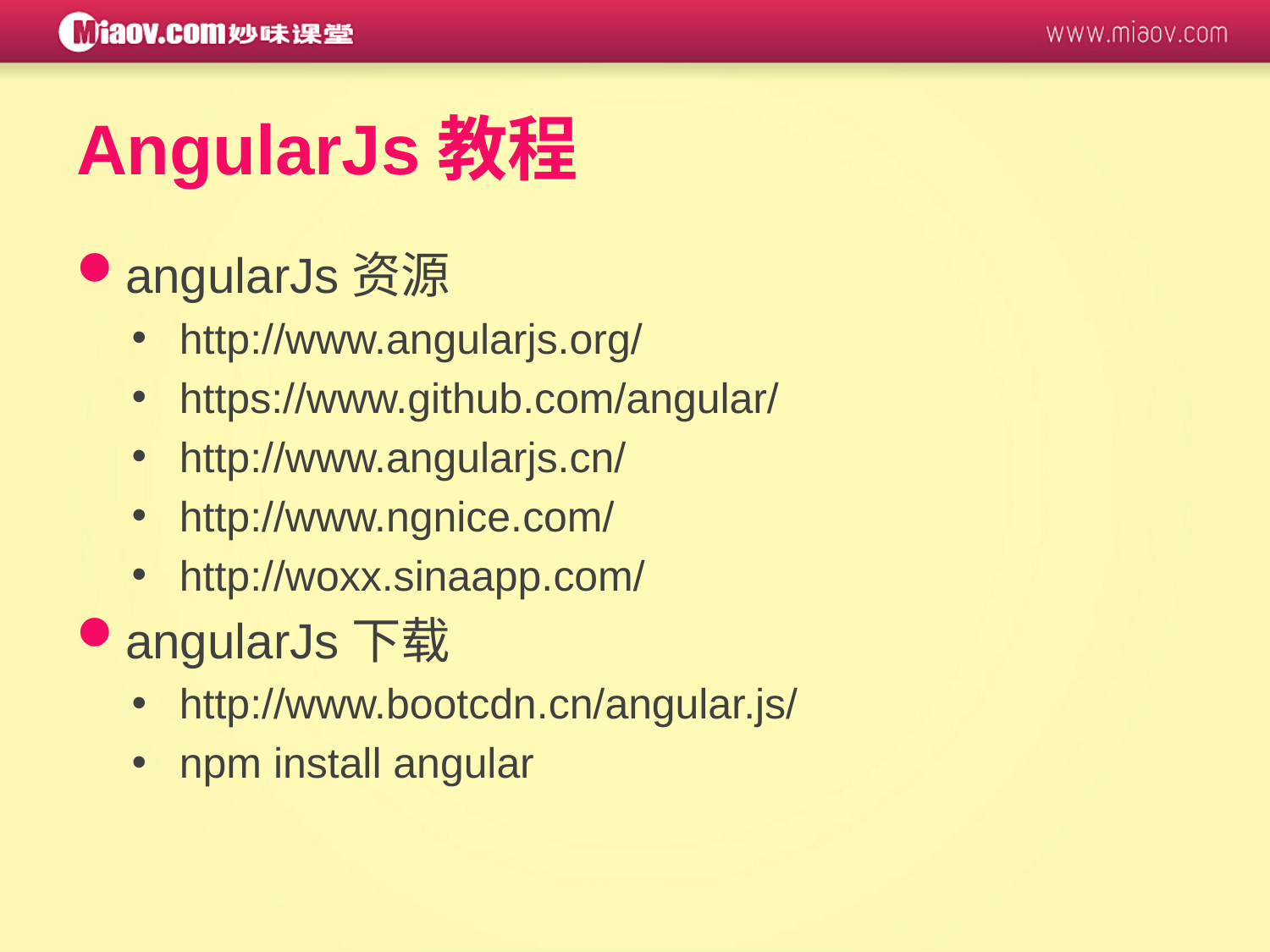

# AngularJs教程
angularJs资源
http://www.angularjs.org/
https://www.github.com/angular/
http://www.angularjs.cn/
http://www.ngnice.com/
http://woxx.sinaapp.com/
angularJs下载
http://www.bootcdn.cn/angular.js/
npm install angular